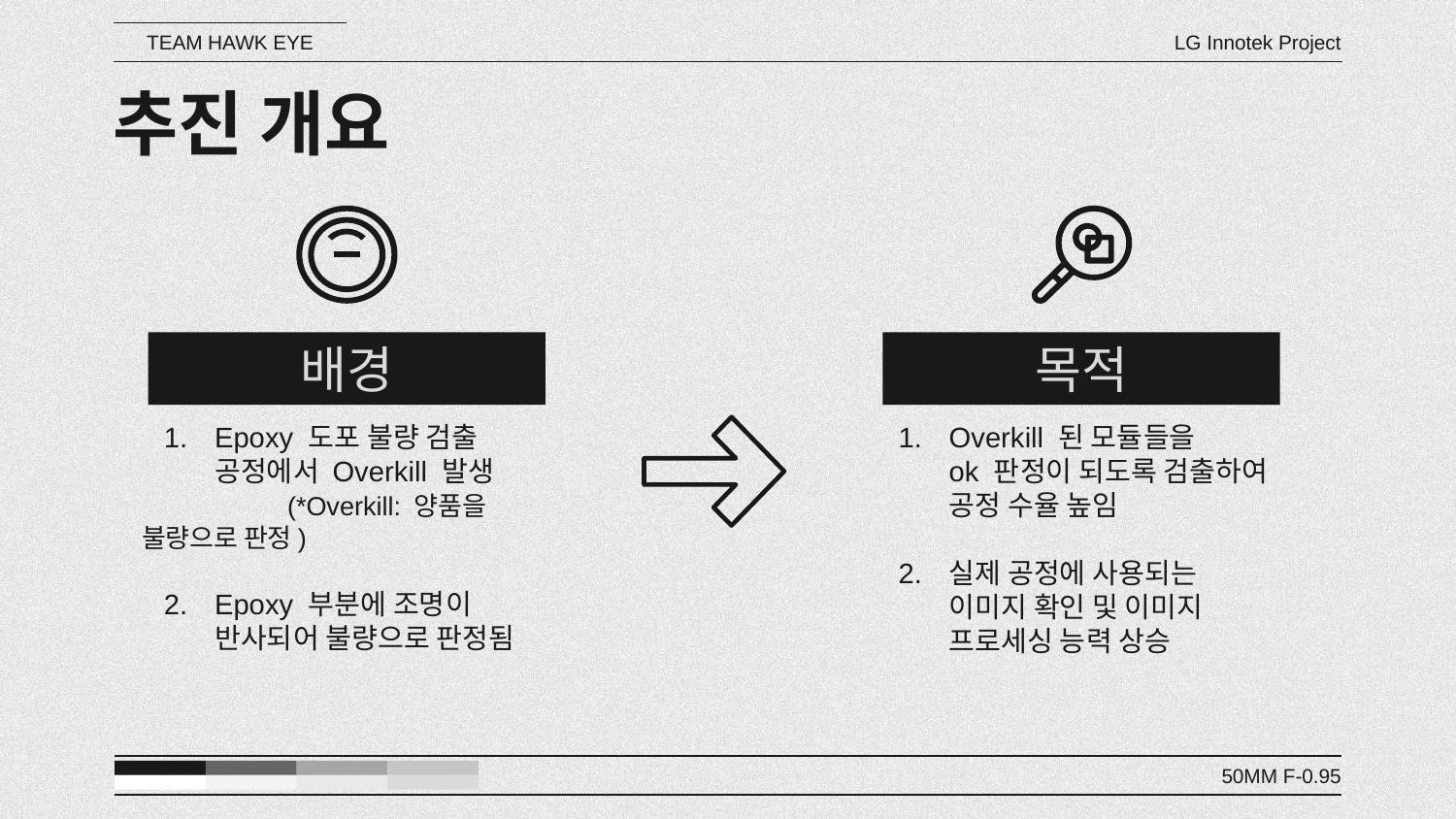

TEAM HAWK EYE
LG Innotek Project
추진 개요

# 배경
목적
Epoxy 도포 불량 검출 공정에서 Overkill 발생
	(*Overkill: 양품을 불량으로 판정)

Epoxy 부분에 조명이 반사되어 불량으로 판정됨
Overkill 된 모듈들을
ok 판정이 되도록 검출하여 공정 수율 높임

실제 공정에 사용되는 이미지 확인 및 이미지 프로세싱 능력 상승

50MM F-0.95